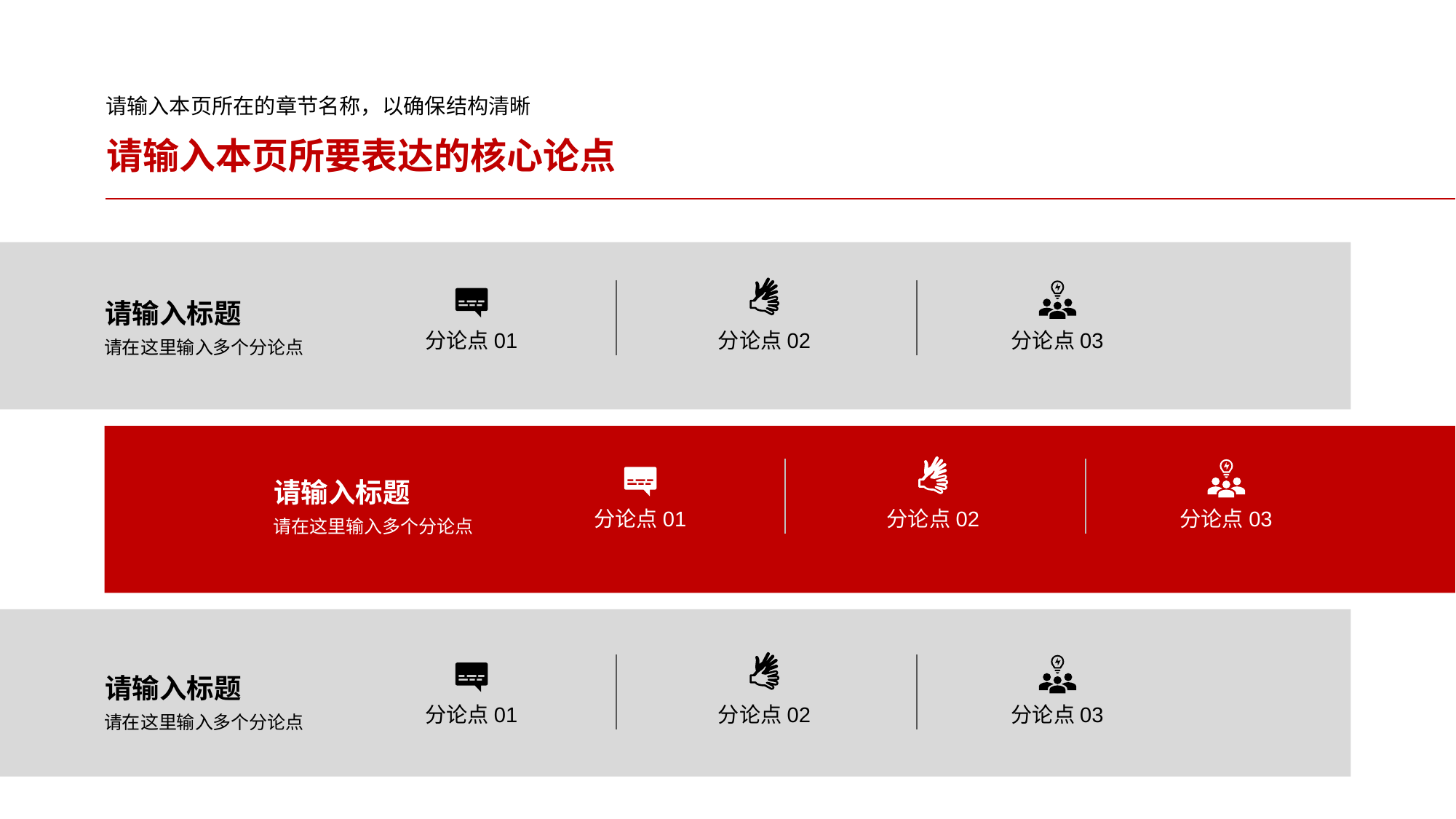

请输入本页所在的章节名称，以确保结构清晰
请输入本页所要表达的核心论点

分论点01
分论点02
分论点03
请输入标题
请在这里输入多个分论点

请输入标题
请在这里输入多个分论点
分论点01
分论点02
分论点03

分论点01
分论点02
分论点03
请输入标题
请在这里输入多个分论点